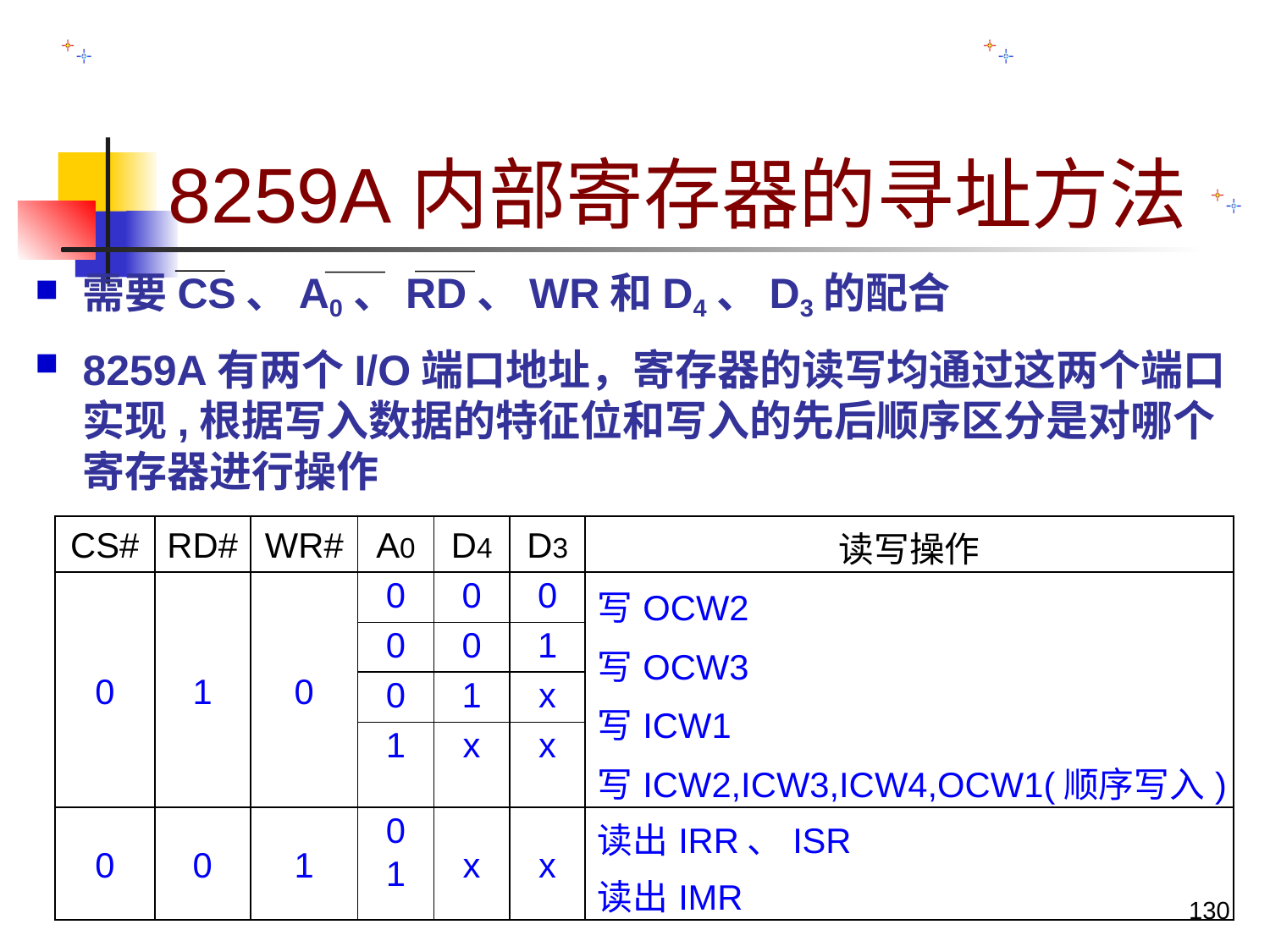

8259A内部寄存器的寻址方法
需要CS、A0、RD、WR和D4、D3的配合
8259A有两个I/O端口地址，寄存器的读写均通过这两个端口实现,根据写入数据的特征位和写入的先后顺序区分是对哪个寄存器进行操作

| CS# | RD# | WR# | A0 | D4 | D3 | 读写操作 |
| --- | --- | --- | --- | --- | --- | --- |
| 0 | 1 | 0 | 0 | 0 | 0 | 写OCW2 写OCW3 写ICW1 写ICW2,ICW3,ICW4,OCW1(顺序写入) |
|  |  |  | 0 | 0 | 1 |  |
|  |  |  | 0 | 1 | x |  |
|  |  |  | 1 | x | x |  |
| 0 | 0 | 1 | 0 1 | x | x | 读出IRR、ISR 读出IMR |
130